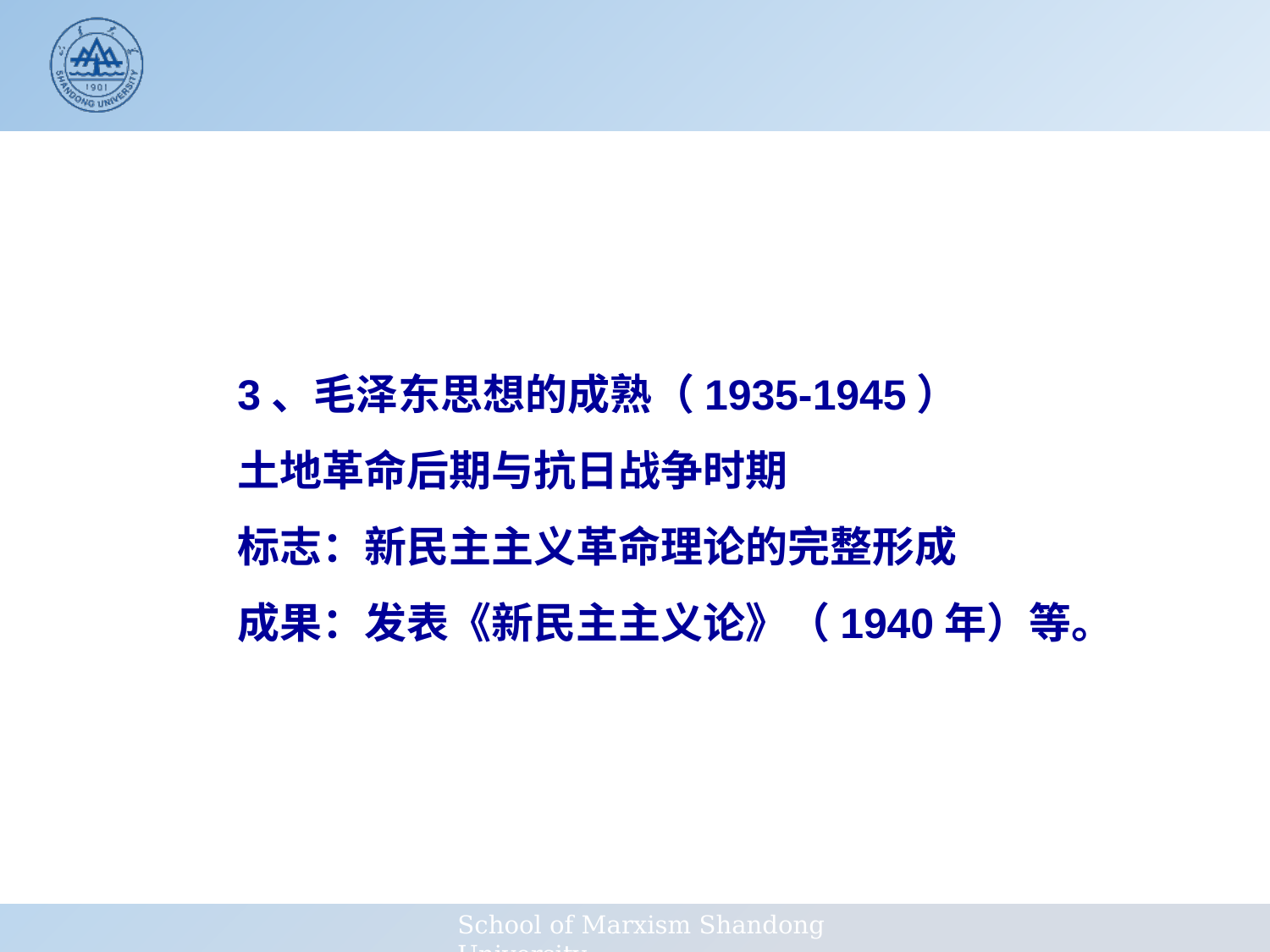

3、毛泽东思想的成熟（1935-1945）
土地革命后期与抗日战争时期
标志：新民主主义革命理论的完整形成
成果：发表《新民主主义论》（1940年）等。